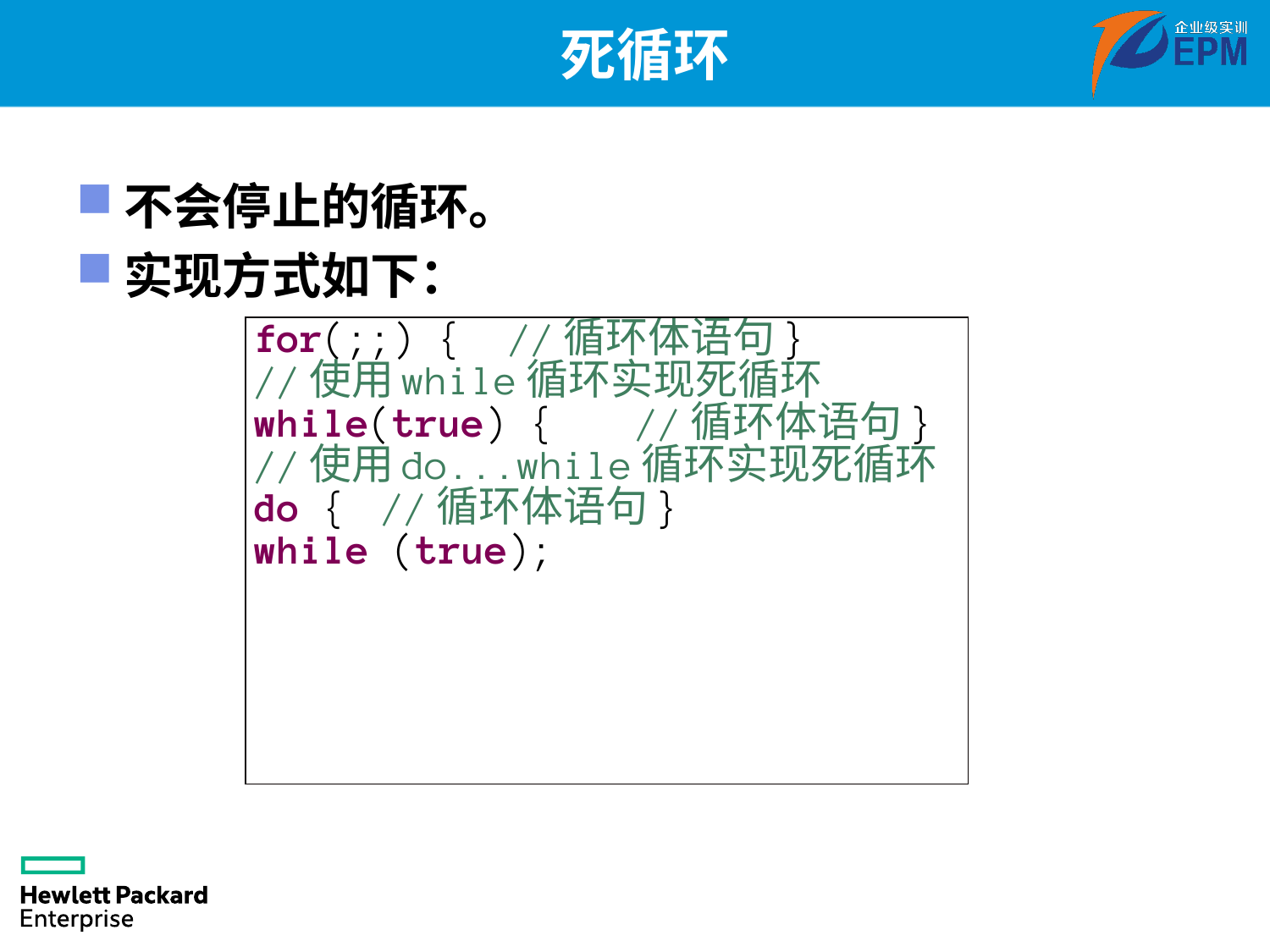

# 死循环
不会停止的循环。
实现方式如下：

| for(;;) { //循环体语句} //使用while循环实现死循环 while(true) { //循环体语句} //使用do...while循环实现死循环 do { //循环体语句} while (true); |
| --- |